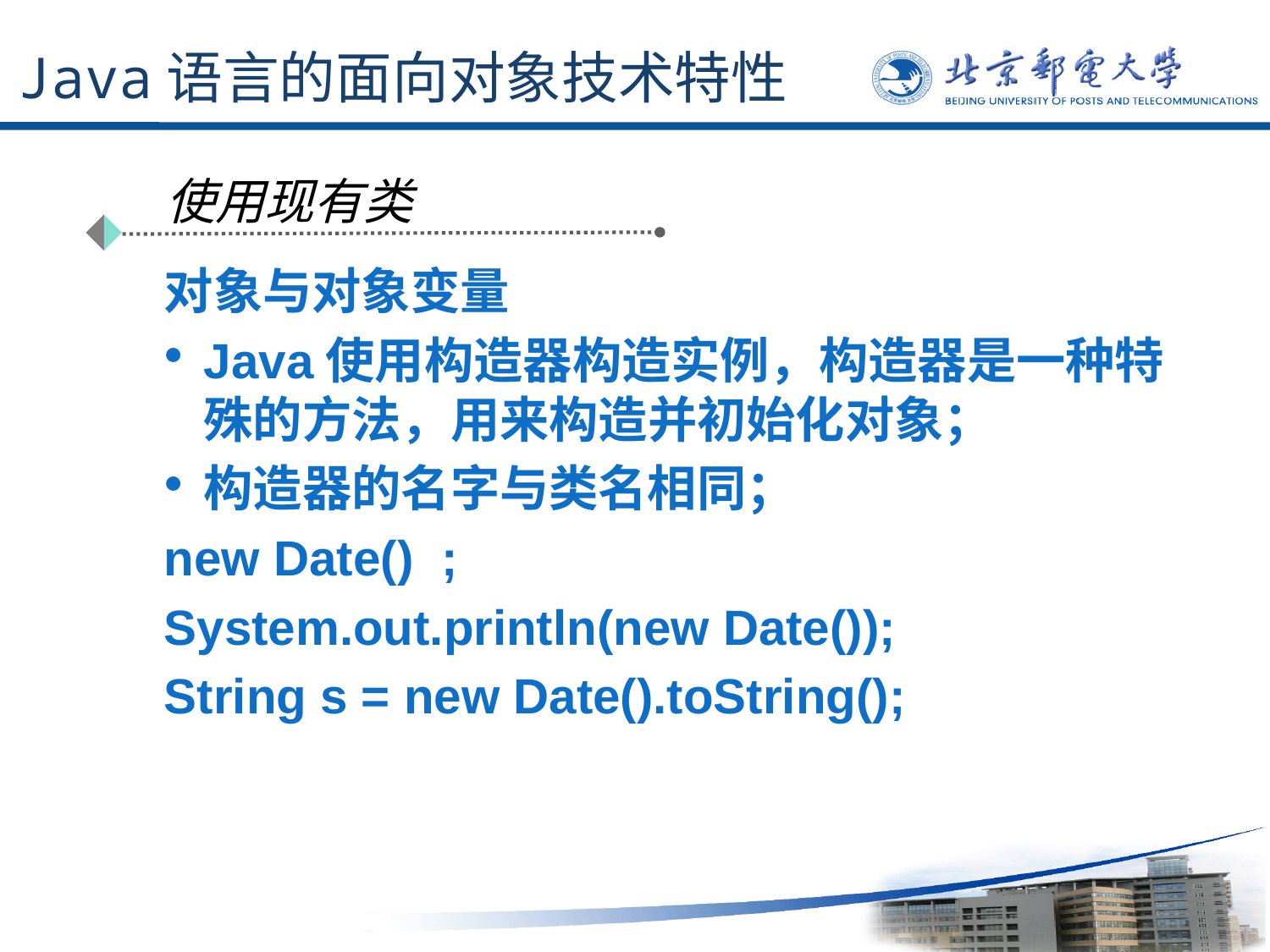

# Java语言的面向对象技术特性

使用现有类

对象与对象变量
Java使用构造器构造实例，构造器是一种特殊的方法，用来构造并初始化对象；
构造器的名字与类名相同；
new Date()  ;
System.out.println(new Date());
String s = new Date().toString();